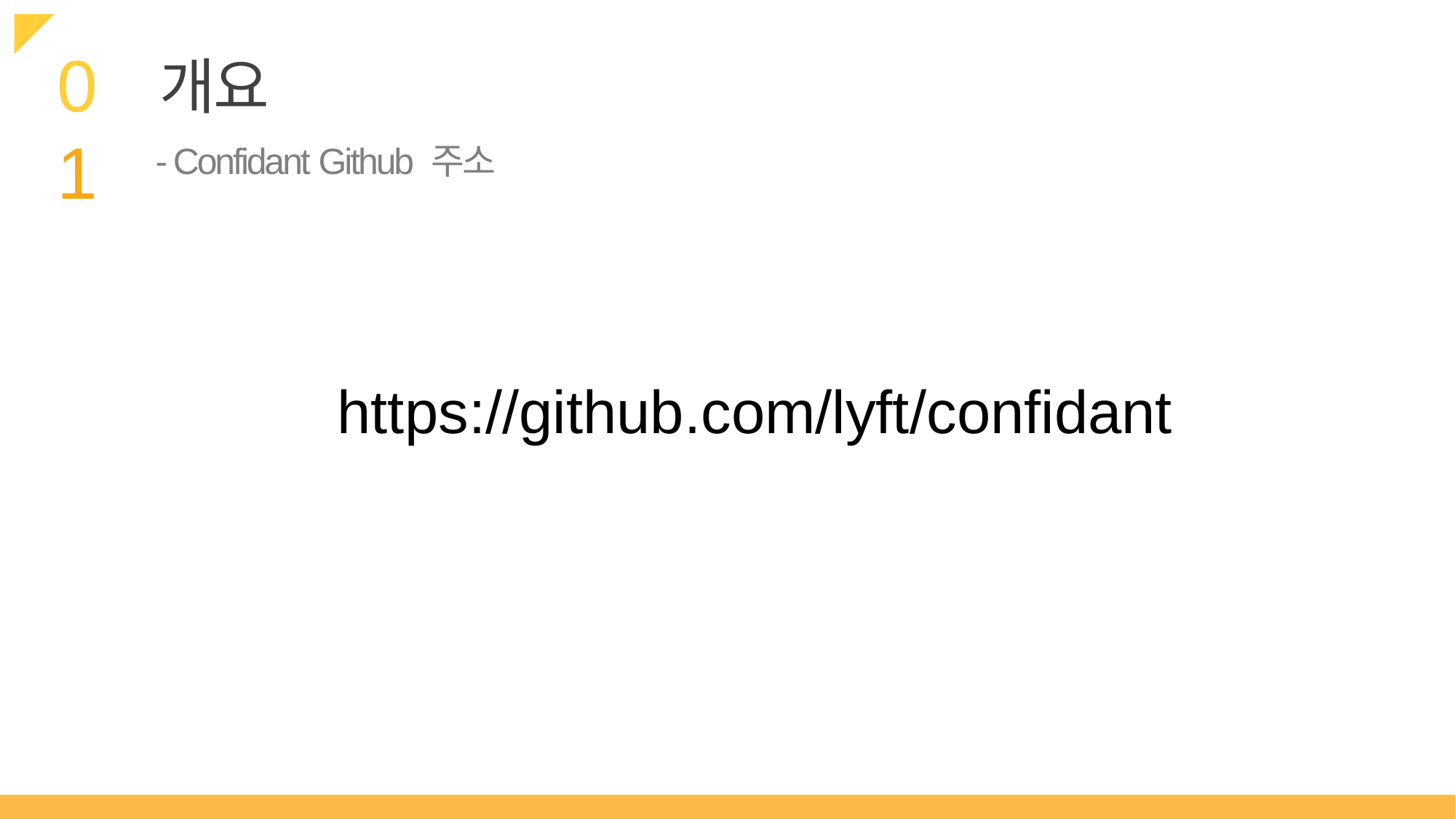

01
개요
- Confidant Github 주소
https://github.com/lyft/confidant